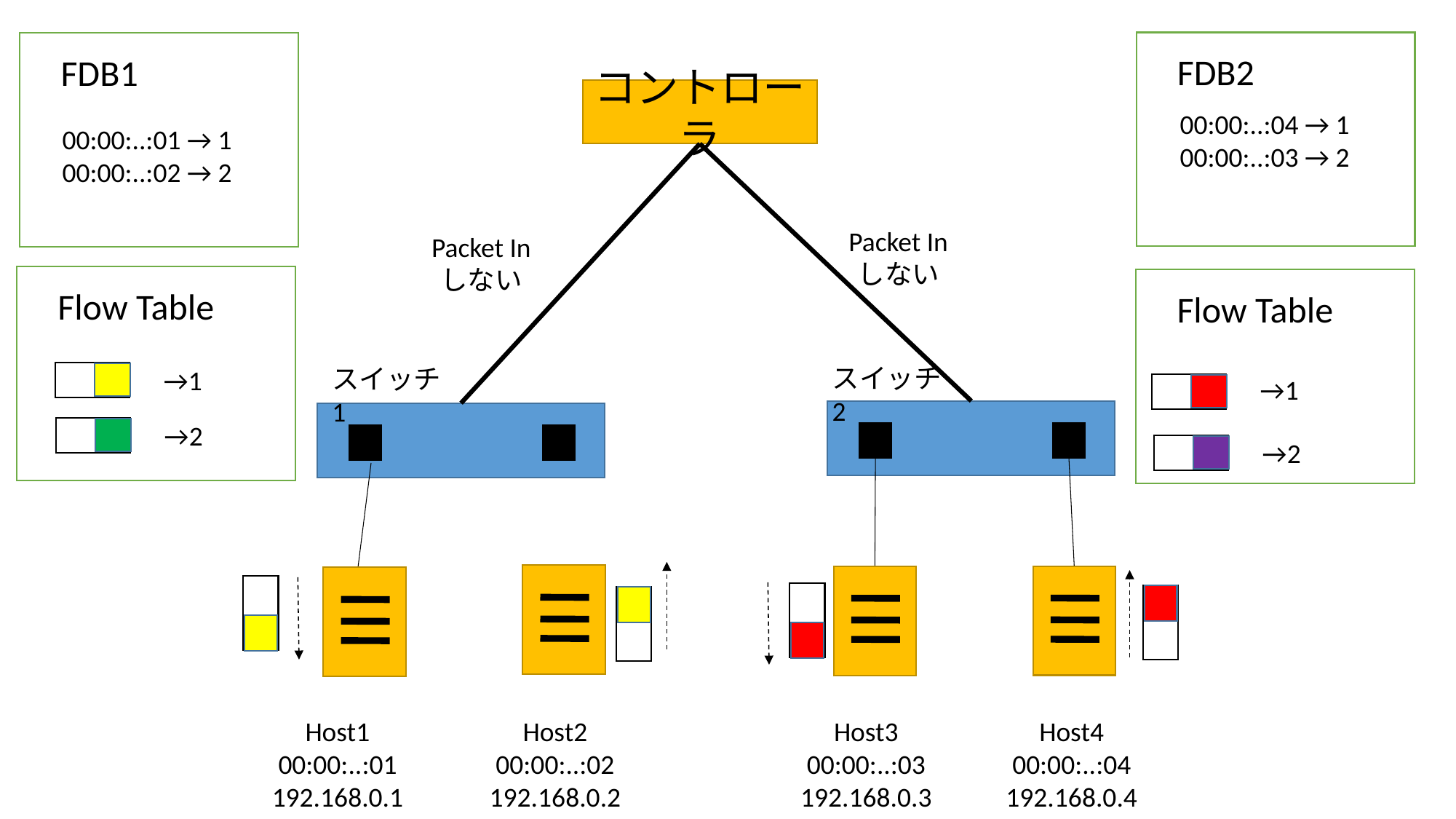

FDB2
00:00:..:04 → 1
00:00:..:03 → 2

Flow Table

→1

FDB1
00:00:..:01 → 1
00:00:..:02 → 2

Flow Table

→1
コントローラ
Packet In
しない
Packet In
しない
スイッチ2
スイッチ1

→2

→2

Host1
00:00:..:01
192.168.0.1
Host2
00:00:..:02
192.168.0.2
Host3
00:00:..:03
192.168.0.3
Host4
00:00:..:04
192.168.0.4